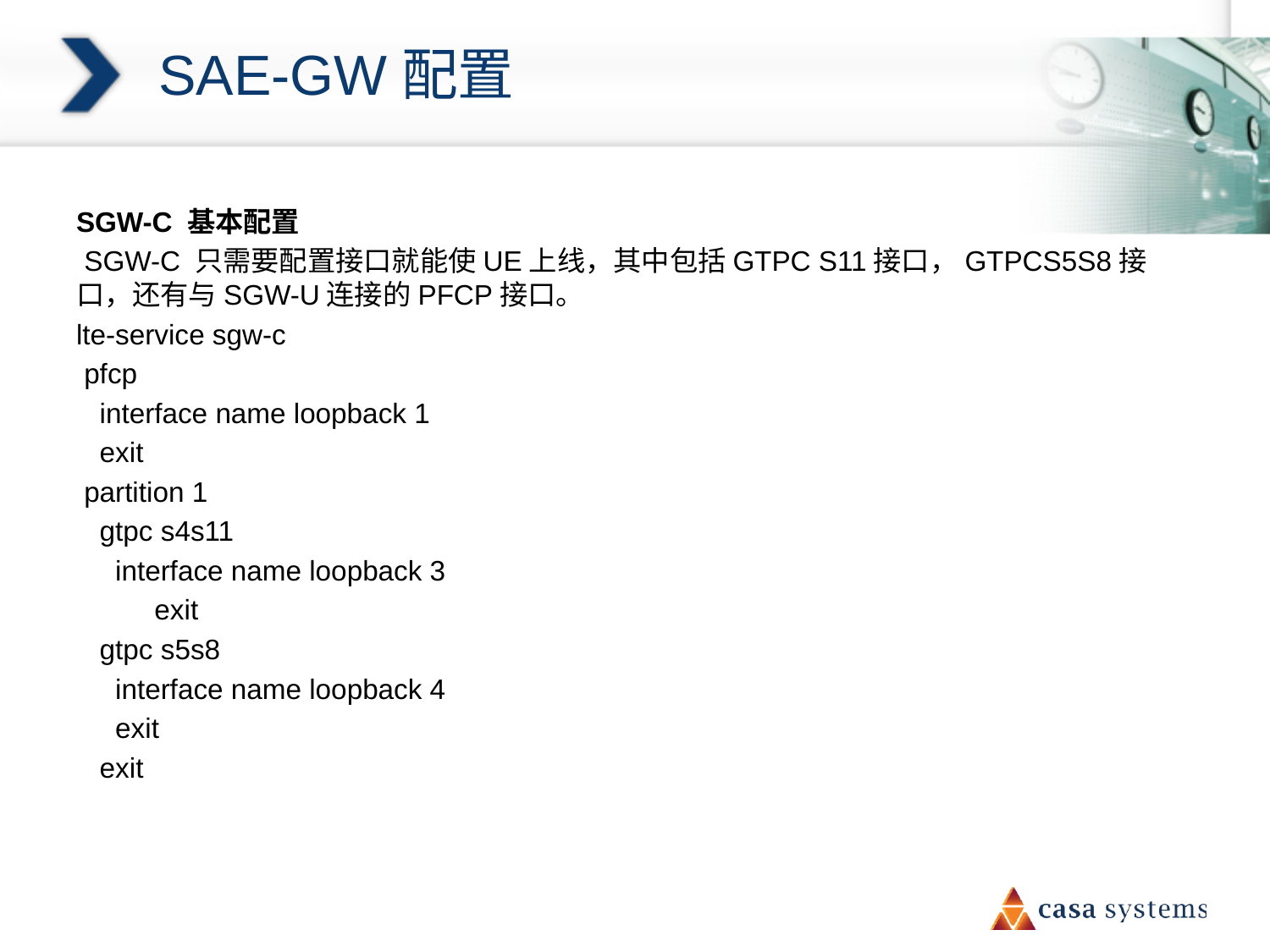

# SAE-GW配置
SGW-C 基本配置
 SGW-C 只需要配置接口就能使UE上线，其中包括GTPC S11接口，GTPCS5S8接口，还有与SGW-U连接的PFCP接口。
lte-service sgw-c
 pfcp
   interface name loopback 1
   exit
 partition 1
   gtpc s4s11
     interface name loopback 3
          exit
   gtpc s5s8
     interface name loopback 4
     exit
   exit